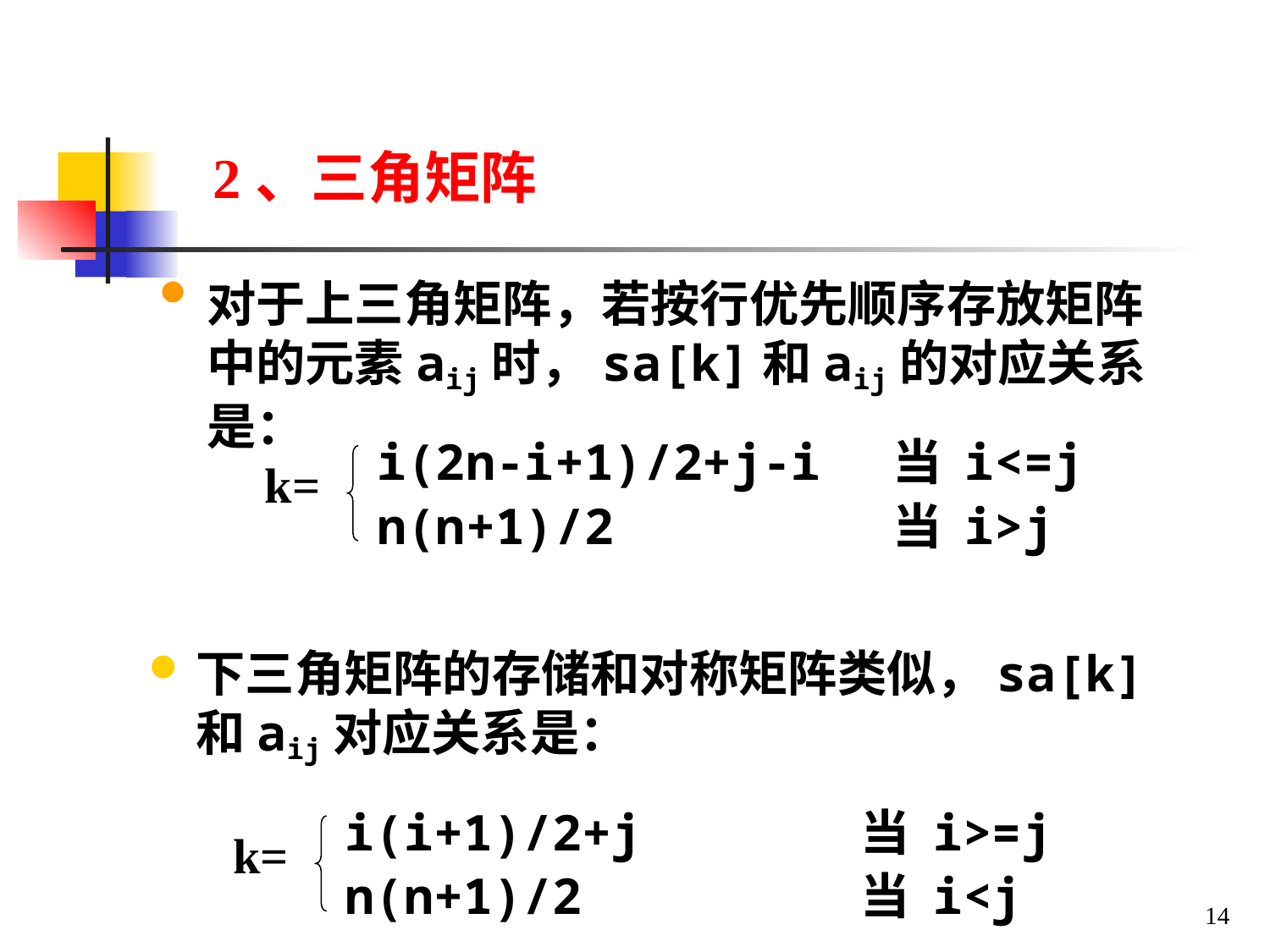

2、三角矩阵
# 对于上三角矩阵，若按行优先顺序存放矩阵中的元素aij时，sa[k]和aij的对应关系是：

i(2n-i+1)/2+j-i  当 i<=j
n(n+1)/2         当 i>j

k=
下三角矩阵的存储和对称矩阵类似，sa[k]和aij对应关系是：

i(i+1)/2+j       当 i>=j
n(n+1)/2         当 i<j

k=
14